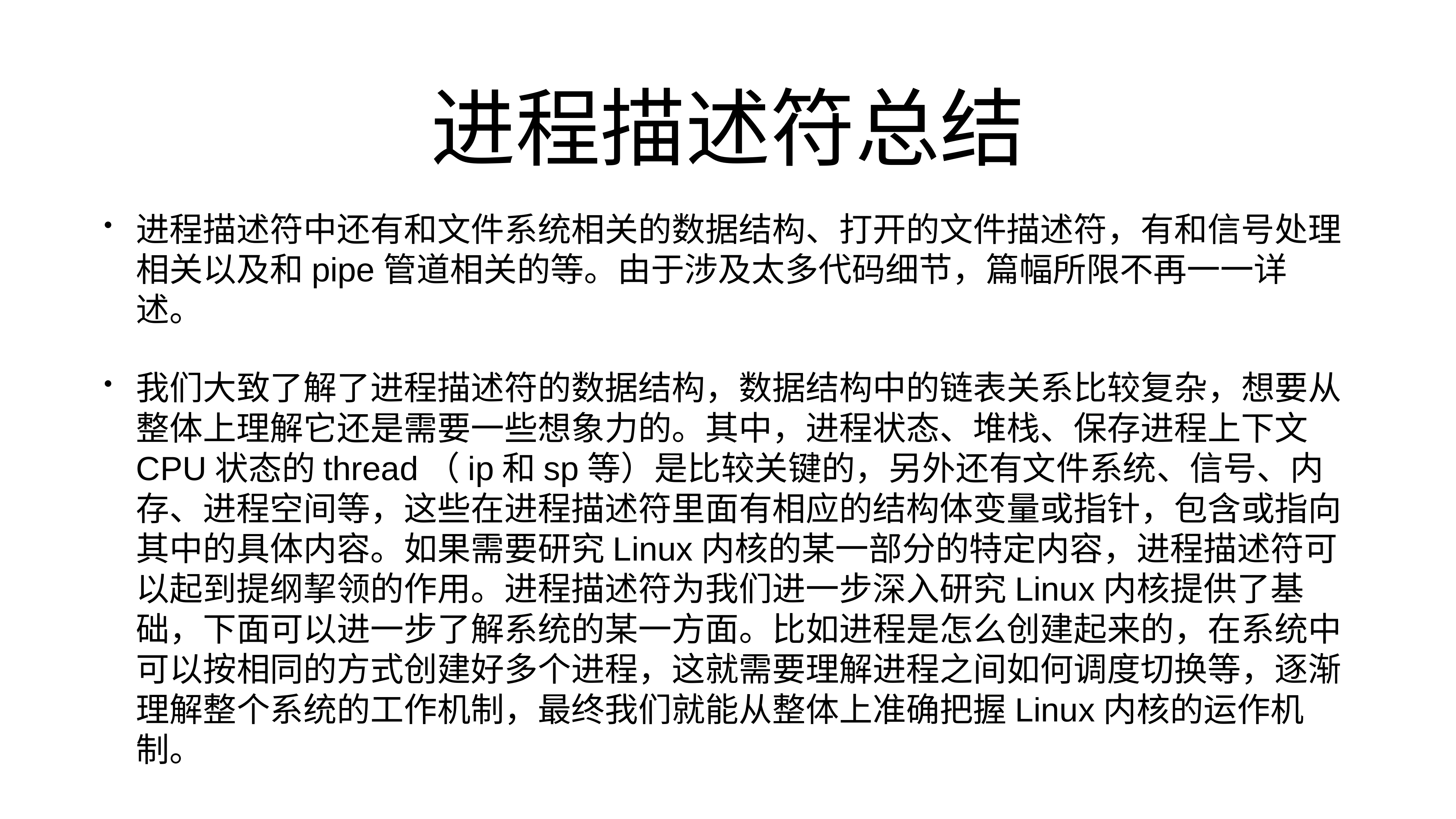

# 进程描述符总结
进程描述符中还有和文件系统相关的数据结构、打开的文件描述符，有和信号处理相关以及和pipe管道相关的等。由于涉及太多代码细节，篇幅所限不再一一详述。
我们大致了解了进程描述符的数据结构，数据结构中的链表关系比较复杂，想要从整体上理解它还是需要一些想象力的。其中，进程状态、堆栈、保存进程上下文CPU状态的thread（ip和sp等）是比较关键的，另外还有文件系统、信号、内存、进程空间等，这些在进程描述符里面有相应的结构体变量或指针，包含或指向其中的具体内容。如果需要研究Linux内核的某一部分的特定内容，进程描述符可以起到提纲挈领的作用。进程描述符为我们进一步深入研究Linux内核提供了基础，下面可以进一步了解系统的某一方面。比如进程是怎么创建起来的，在系统中可以按相同的方式创建好多个进程，这就需要理解进程之间如何调度切换等，逐渐理解整个系统的工作机制，最终我们就能从整体上准确把握Linux内核的运作机制。